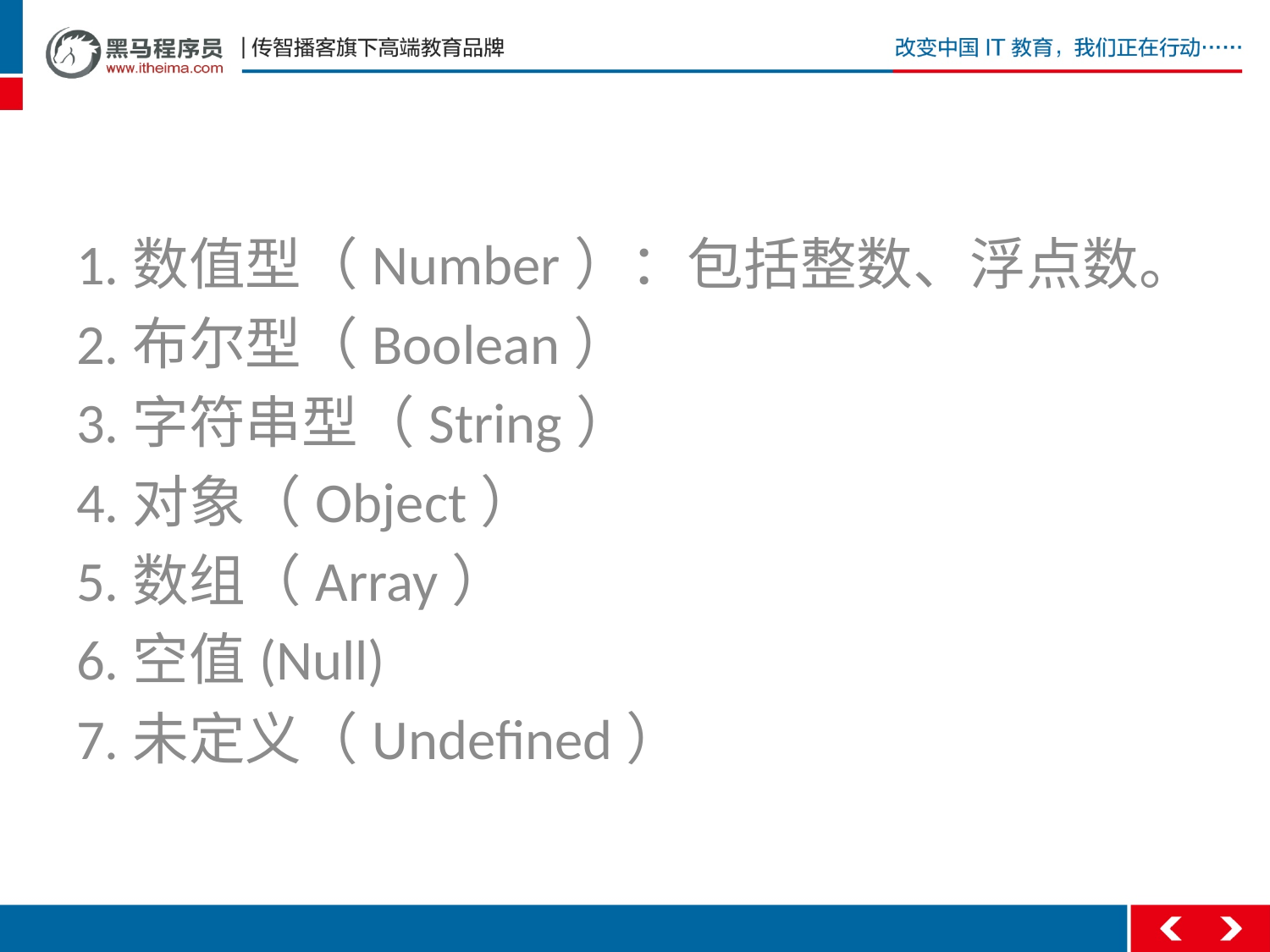

#
1.数值型（Number）：包括整数、浮点数。
2.布尔型（Boolean）
3.字符串型（String）
4.对象（Object）
5.数组（Array）
6.空值(Null)
7.未定义（Undefined）